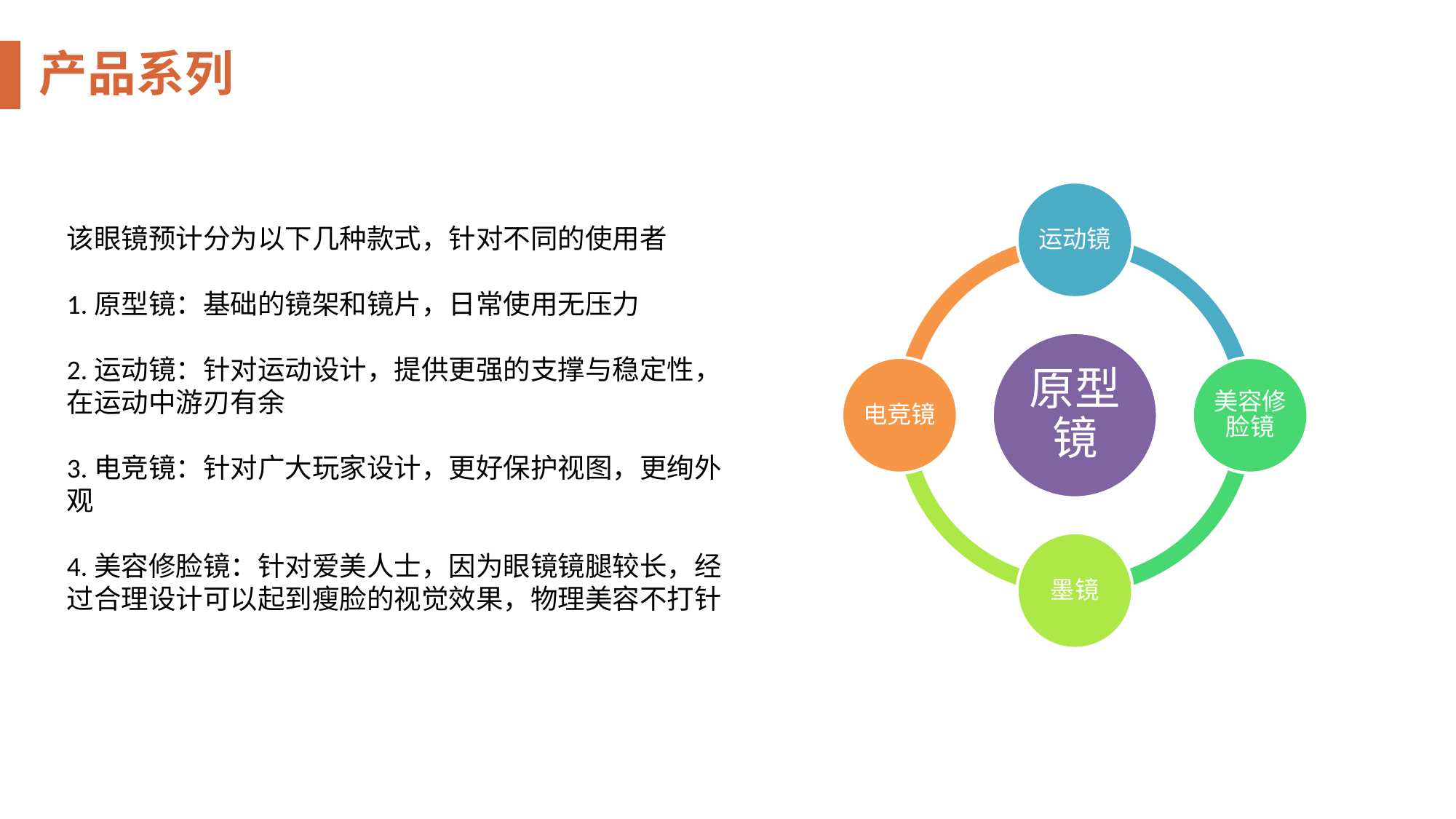

产品系列

原型镜
运动镜
美容修脸镜
墨镜
电竞镜
该眼镜预计分为以下几种款式，针对不同的使用者

1.原型镜：基础的镜架和镜片，日常使用无压力

2.运动镜：针对运动设计，提供更强的支撑与稳定性，在运动中游刃有余

3.电竞镜：针对广大玩家设计，更好保护视图，更绚外观

4.美容修脸镜：针对爱美人士，因为眼镜镜腿较长，经过合理设计可以起到瘦脸的视觉效果，物理美容不打针